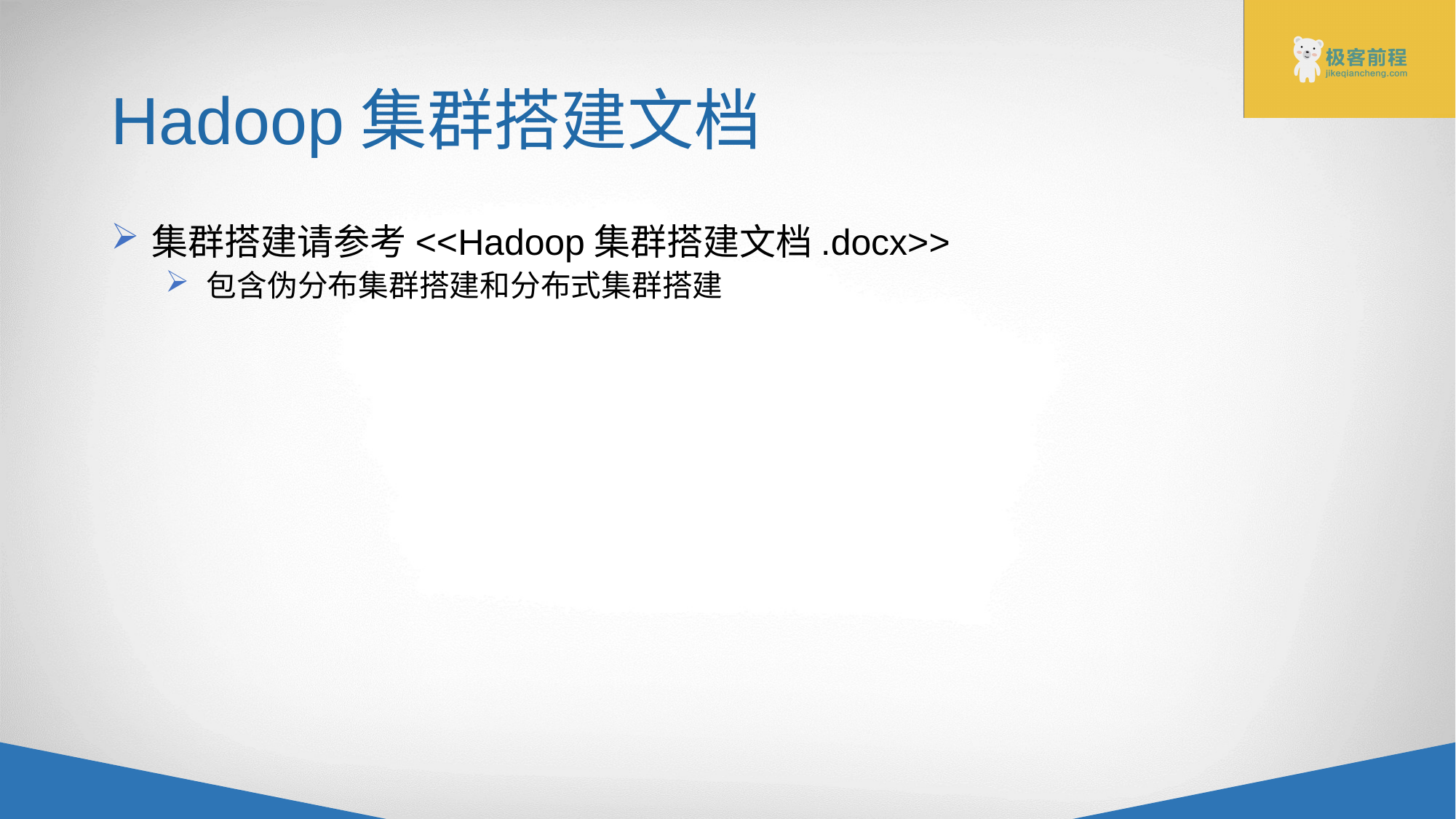

# Hadoop集群搭建文档
集群搭建请参考<<Hadoop集群搭建文档.docx>>
包含伪分布集群搭建和分布式集群搭建